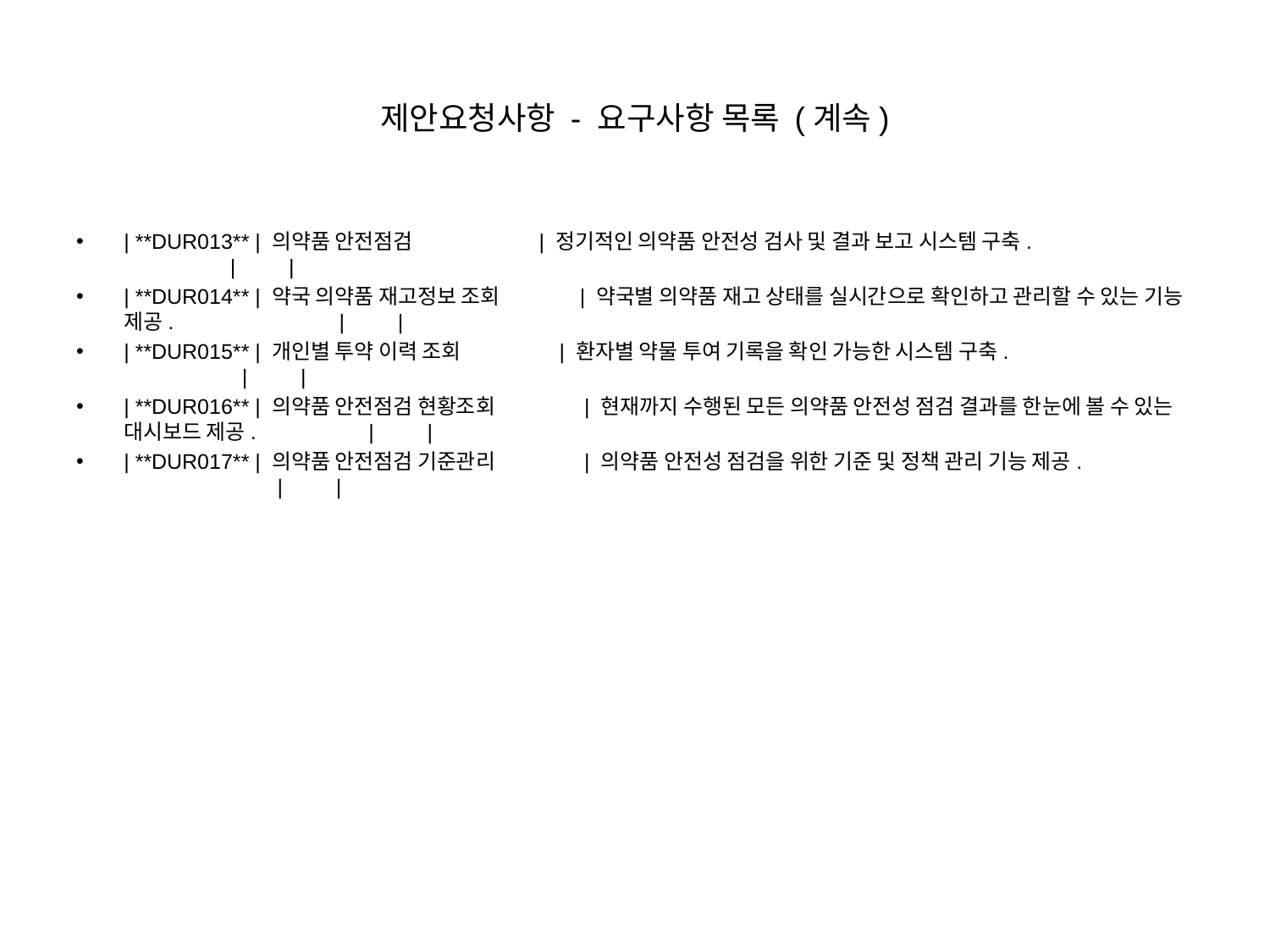

# 제안요청사항 - 요구사항 목록 (계속)
| **DUR013** | 의약품 안전점검                          | 정기적인 의약품 안전성 검사 및 결과 보고 시스템 구축.                                              |         |
| **DUR014** | 약국 의약품 재고정보 조회                | 약국별 의약품 재고 상태를 실시간으로 확인하고 관리할 수 있는 기능 제공.                            |         |
| **DUR015** | 개인별 투약 이력 조회                    | 환자별 약물 투여 기록을 확인 가능한 시스템 구축.                                                    |         |
| **DUR016** | 의약품 안전점검 현황조회                  | 현재까지 수행된 모든 의약품 안전성 점검 결과를 한눈에 볼 수 있는 대시보드 제공.                   |         |
| **DUR017** | 의약품 안전점검 기준관리                  | 의약품 안전성 점검을 위한 기준 및 정책 관리 기능 제공.                                             |         |